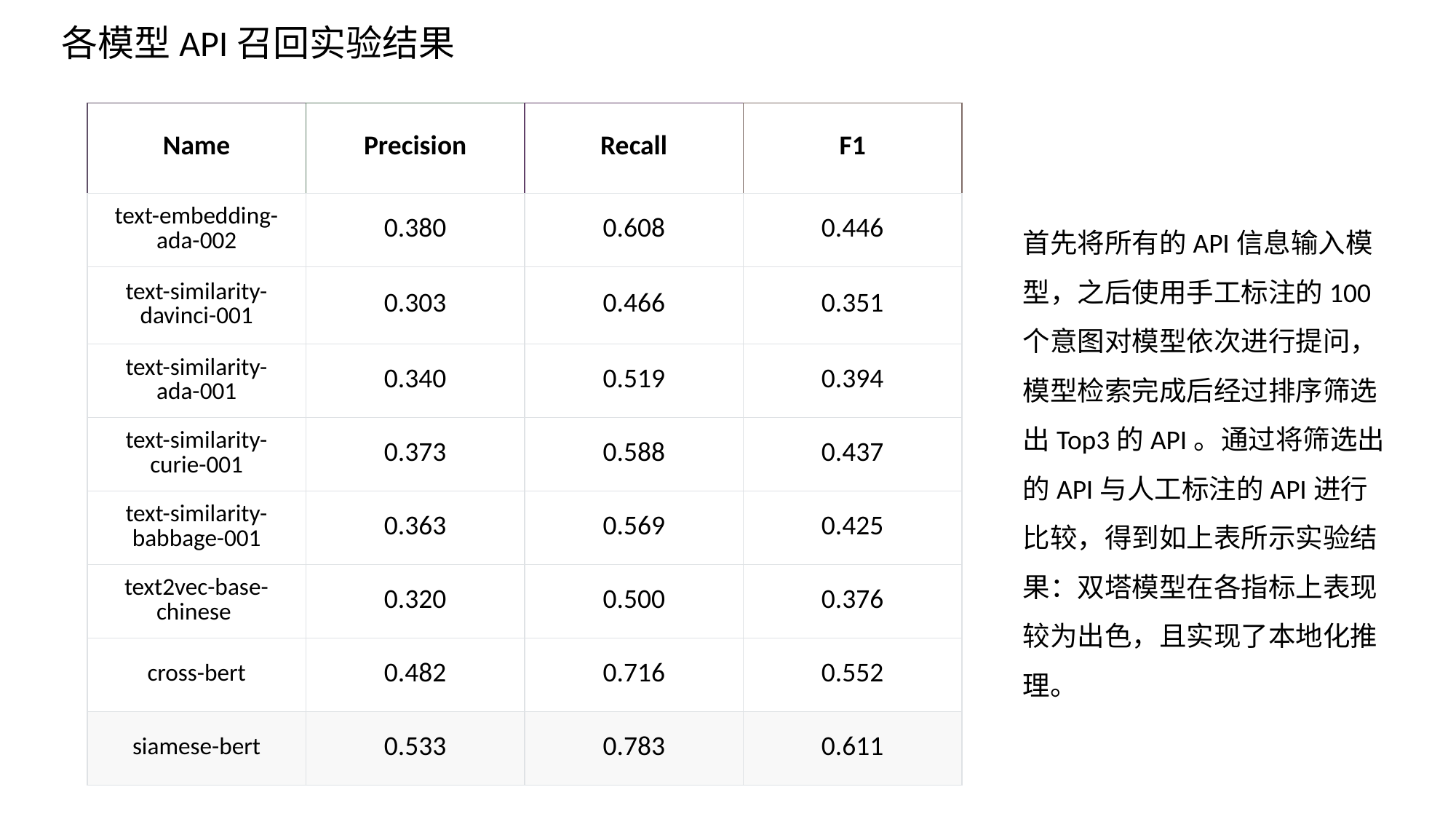

各模型API召回实验结果
| Name | Precision | Recall | F1 |
| --- | --- | --- | --- |
| text-embedding-ada-002 | 0.380 | 0.608 | 0.446 |
| text-similarity-davinci-001 | 0.303 | 0.466 | 0.351 |
| text-similarity- ada-001 | 0.340 | 0.519 | 0.394 |
| text-similarity-curie-001 | 0.373 | 0.588 | 0.437 |
| text-similarity-babbage-001 | 0.363 | 0.569 | 0.425 |
| text2vec-base-chinese | 0.320 | 0.500 | 0.376 |
| cross-bert | 0.482 | 0.716 | 0.552 |
| siamese-bert | 0.533 | 0.783 | 0.611 |
首先将所有的API信息输入模型，之后使用手工标注的100个意图对模型依次进行提问，模型检索完成后经过排序筛选出Top3的API。通过将筛选出的API与人工标注的API进行比较，得到如上表所示实验结果：双塔模型在各指标上表现较为出色，且实现了本地化推理。